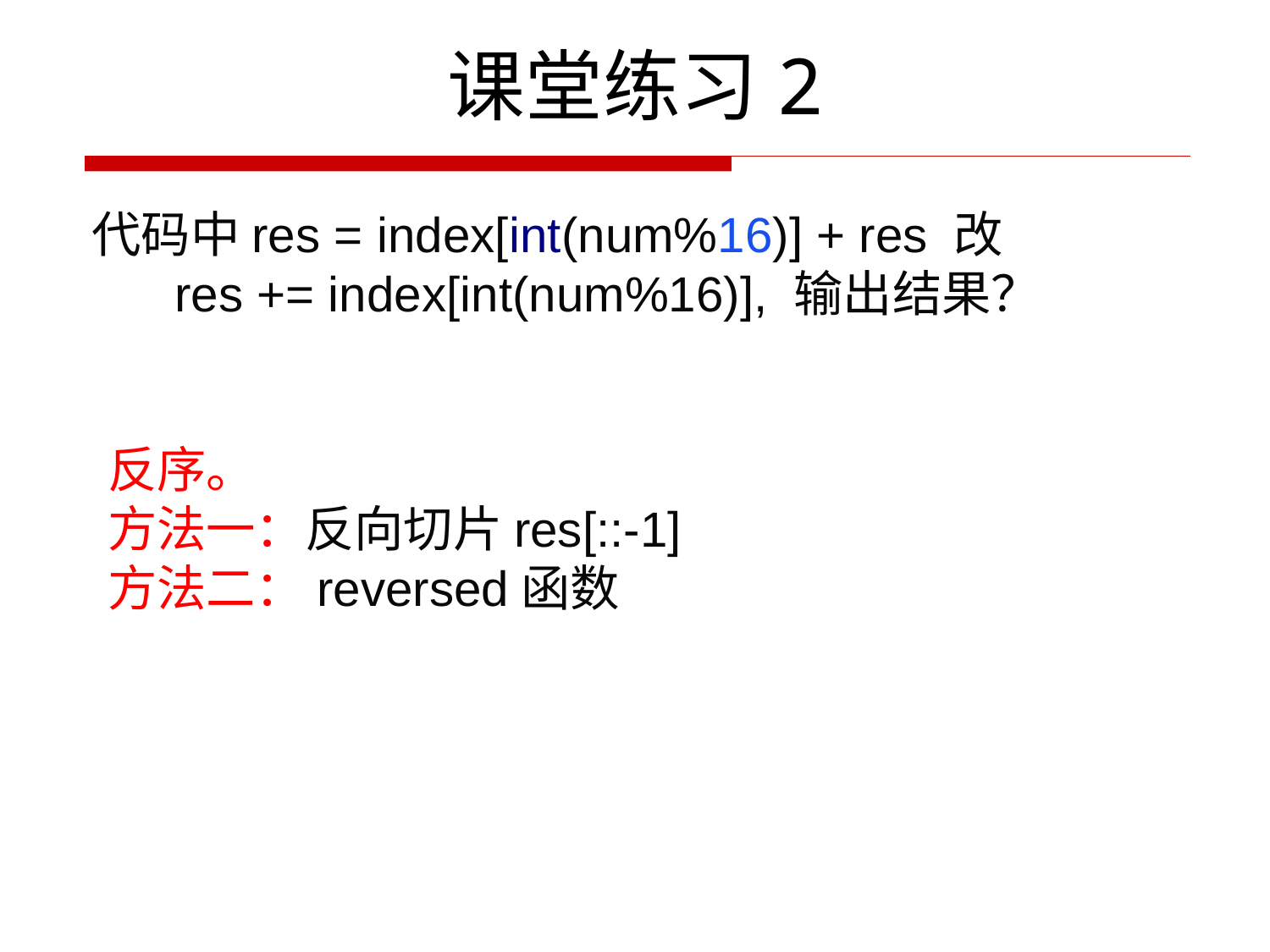

# 课堂练习2
代码中res = index[int(num%16)] + res 改
      res += index[int(num%16)], 输出结果？
反序。
方法一：反向切片res[::-1]
方法二：reversed函数
49